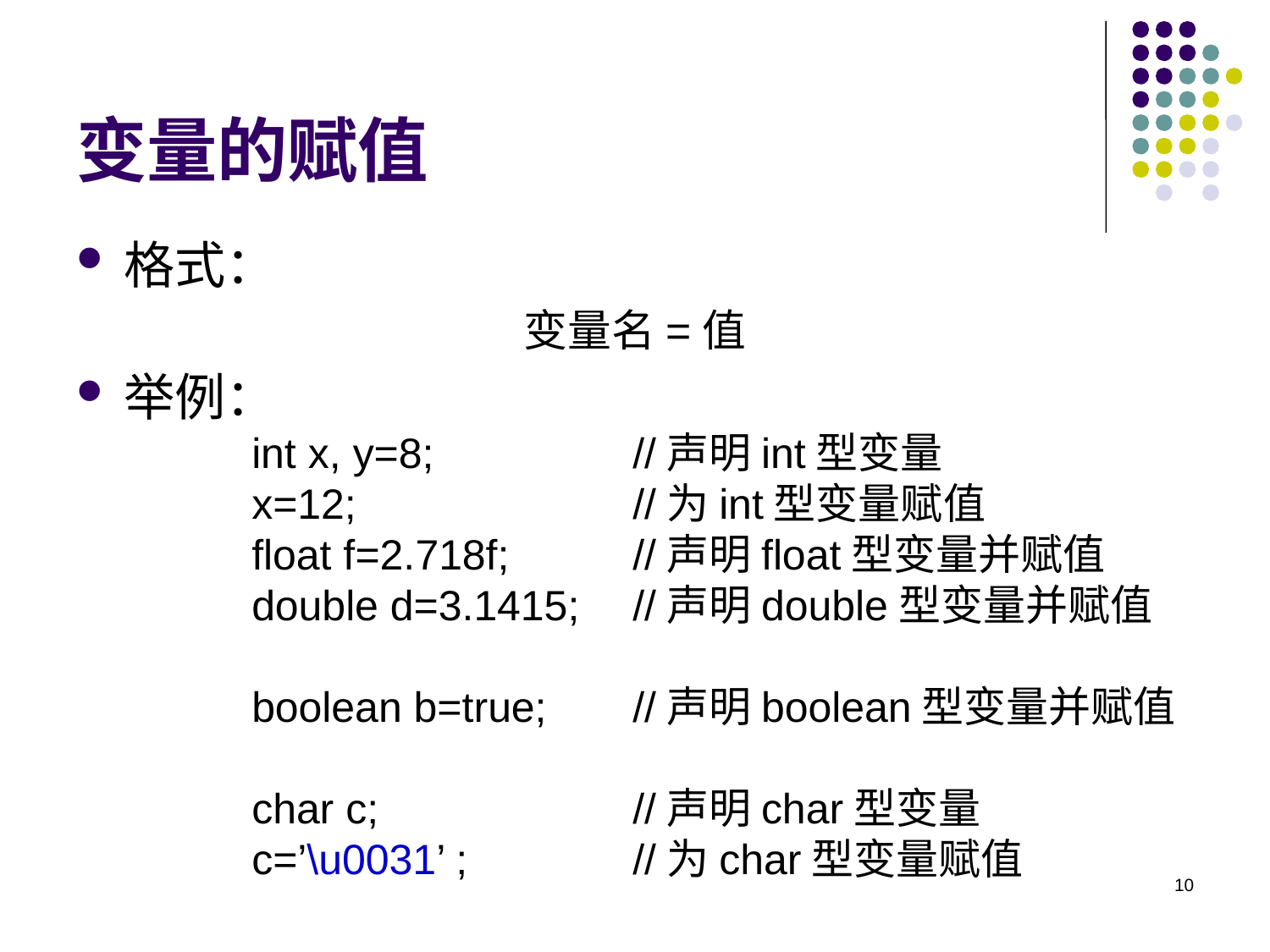

# 变量的赋值
格式：
变量名=值
举例：
	int x, y=8;         	//声明int型变量
    	x=12;            		//为int型变量赋值
    	float f=2.718f;     	//声明float型变量并赋值
    	double d=3.1415;  	//声明double型变量并赋值

 	boolean b=true;    	//声明boolean型变量并赋值

    	char c;           	//声明char型变量
    	c=’\u0031’ ;       	//为char型变量赋值
10